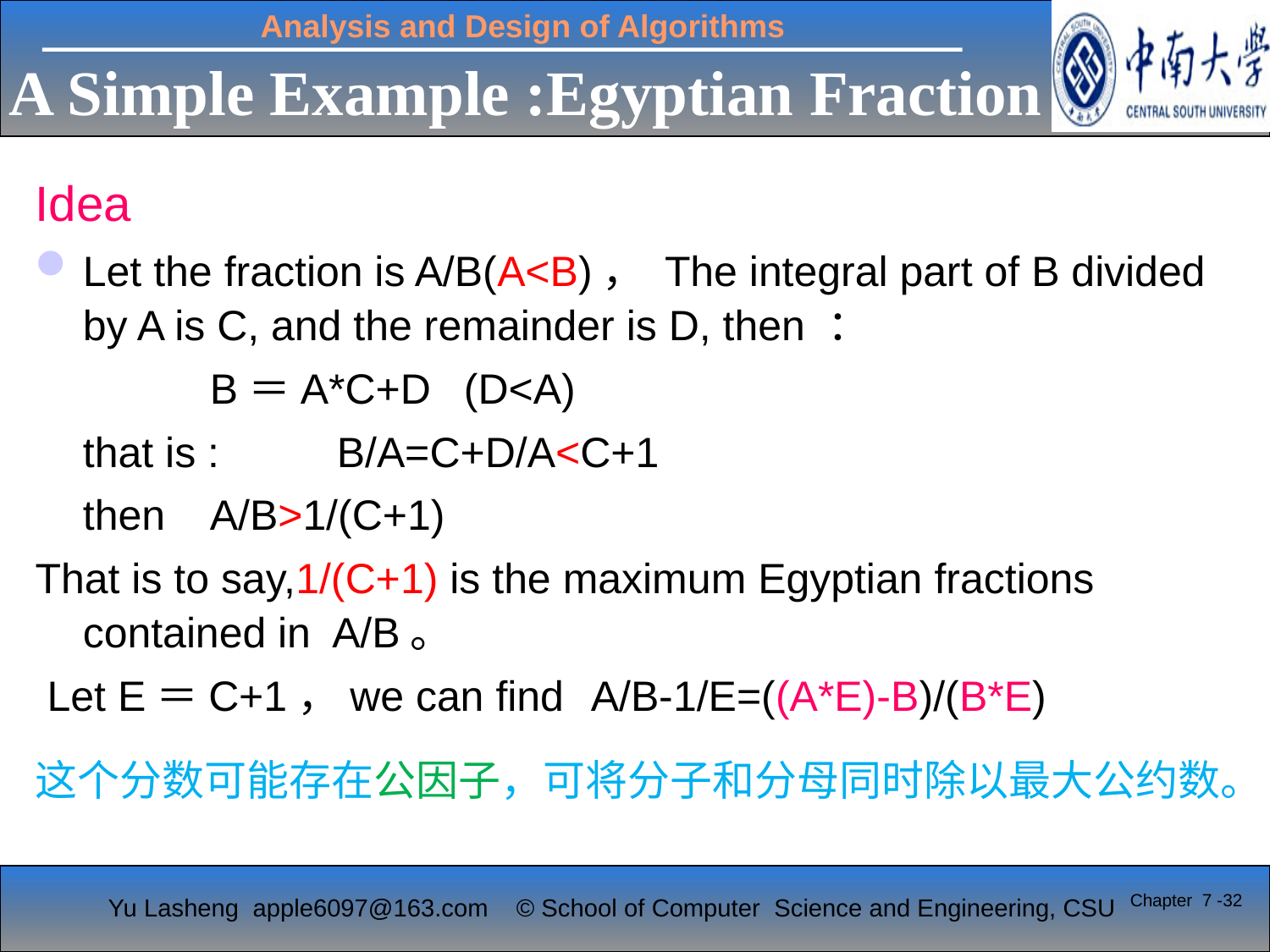

A Simple Example :Egyptian Fraction
Idea
Let the fraction is A/B(A<B)， The integral part of B divided by A is C, and the remainder is D, then ：
		B＝A*C+D	(D<A)
	that is :	B/A=C+D/A<C+1
	then	A/B>1/(C+1)
That is to say,1/(C+1) is the maximum Egyptian fractions contained in  A/B。
 Let E＝C+1，we can find 	A/B-1/E=((A*E)-B)/(B*E)
这个分数可能存在公因子，可将分子和分母同时除以最大公约数。
Chapter  7 -32